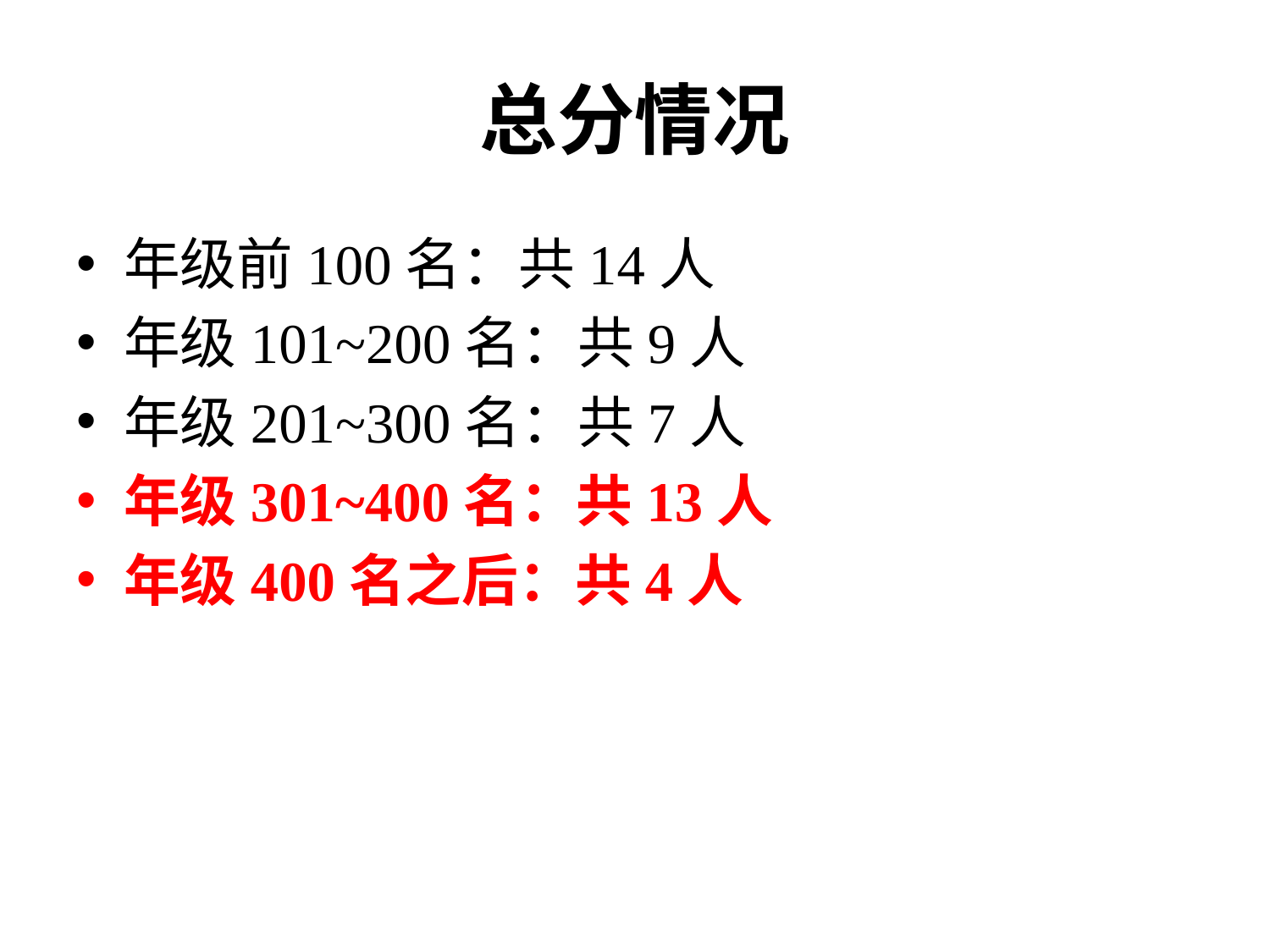

# 总分情况
年级前100名：共14人
年级101~200名：共9人
年级201~300名：共7人
年级301~400名：共13人
年级400名之后：共4人